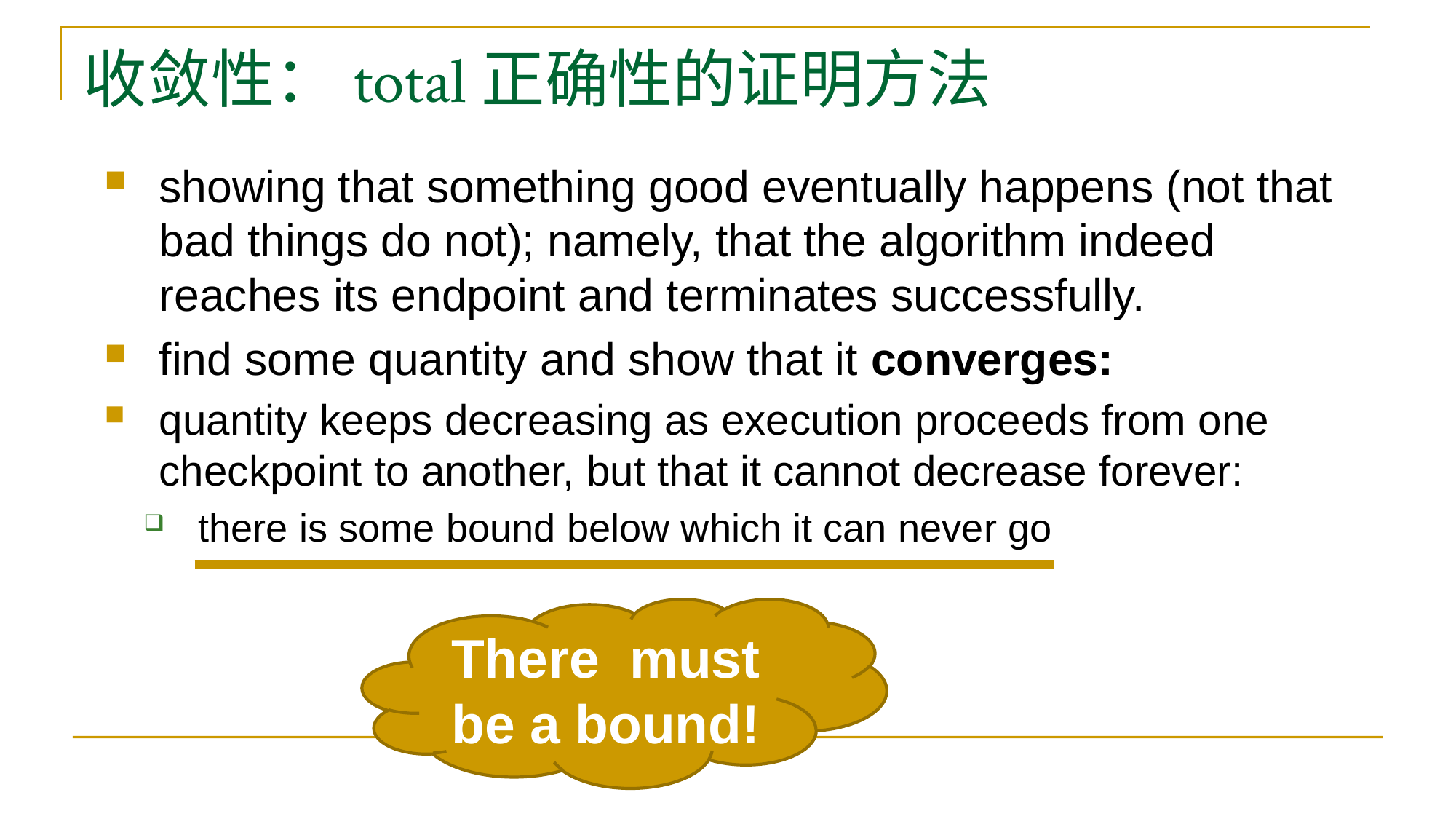

# 收敛性：total正确性的证明方法
showing that something good eventually happens (not that bad things do not); namely, that the algorithm indeed reaches its endpoint and terminates successfully.
find some quantity and show that it converges:
quantity keeps decreasing as execution proceeds from one checkpoint to another, but that it cannot decrease forever:
there is some bound below which it can never go
There  must be a bound!